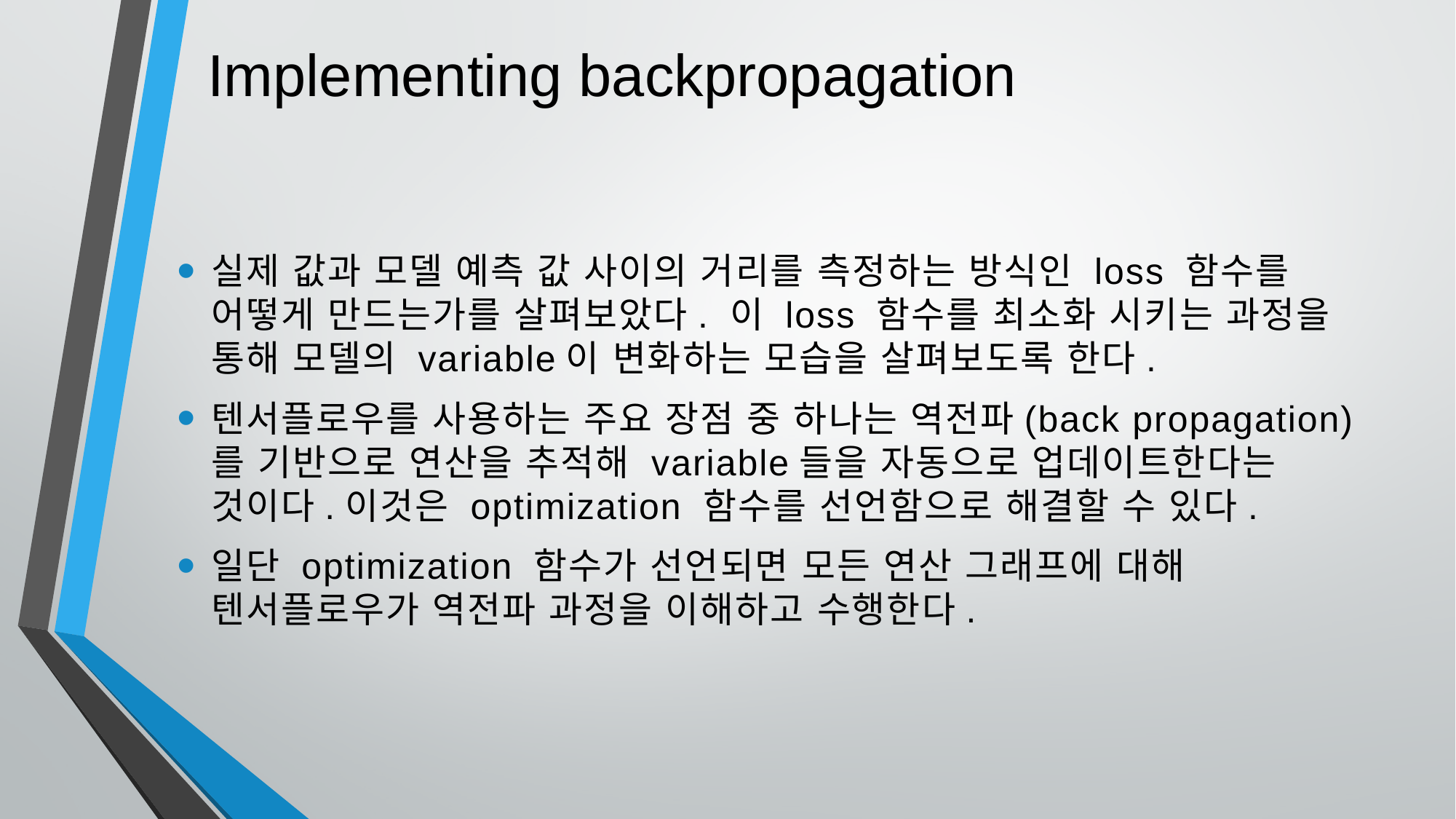

Implementing backpropagation
실제 값과 모델 예측 값 사이의 거리를 측정하는 방식인 loss 함수를 어떻게 만드는가를 살펴보았다. 이 loss 함수를 최소화 시키는 과정을 통해 모델의 variable이 변화하는 모습을 살펴보도록 한다.
텐서플로우를 사용하는 주요 장점 중 하나는 역전파(back propagation)를 기반으로 연산을 추적해 variable들을 자동으로 업데이트한다는 것이다.이것은 optimization 함수를 선언함으로 해결할 수 있다.
일단 optimization 함수가 선언되면 모든 연산 그래프에 대해 텐서플로우가 역전파 과정을 이해하고 수행한다.